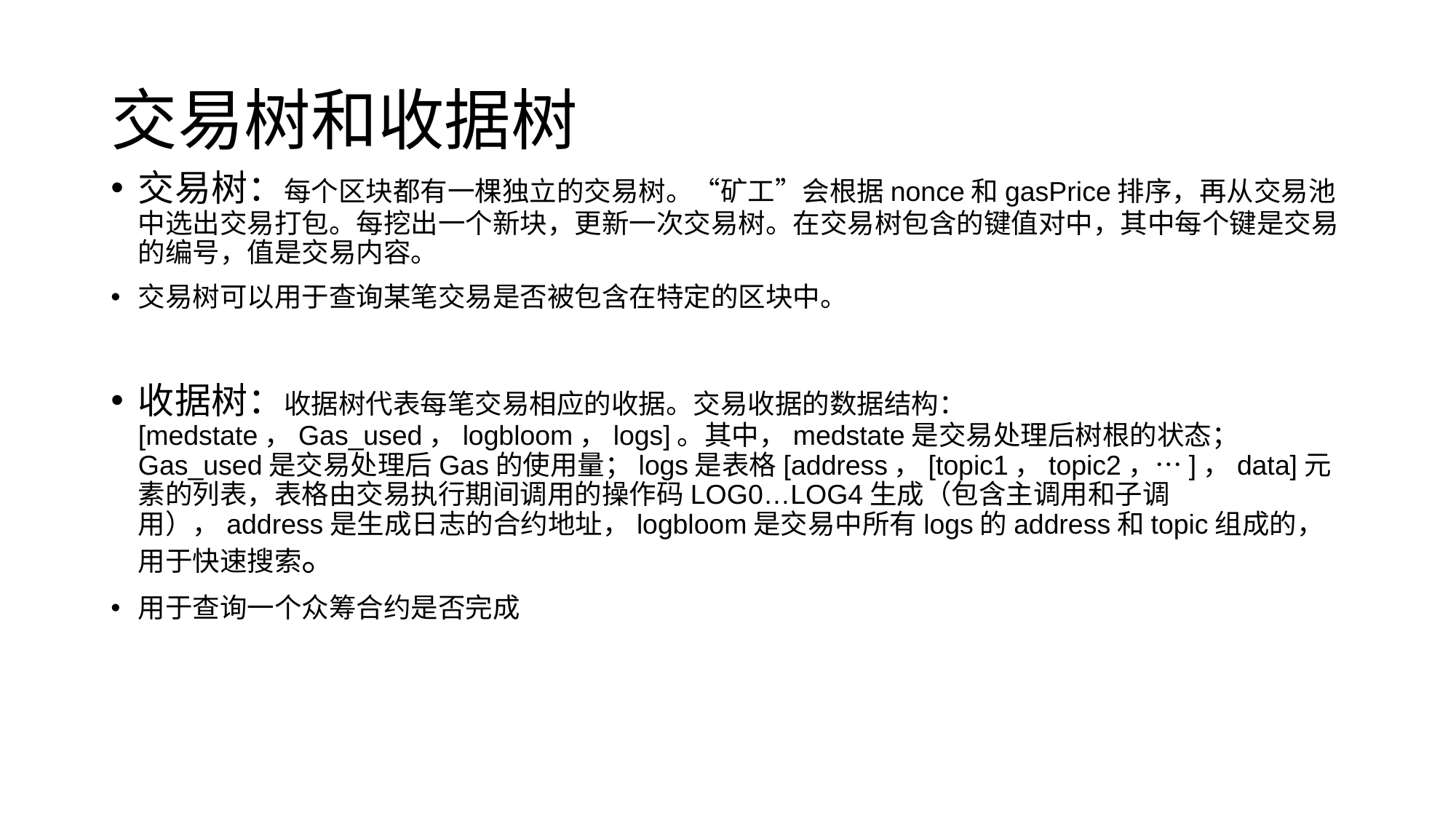

# 交易树和收据树
交易树：每个区块都有一棵独立的交易树。“矿工”会根据nonce和gasPrice排序，再从交易池中选出交易打包。每挖出一个新块，更新一次交易树。在交易树包含的键值对中，其中每个键是交易的编号，值是交易内容。
交易树可以用于查询某笔交易是否被包含在特定的区块中。

收据树：收据树代表每笔交易相应的收据。交易收据的数据结构：[medstate，Gas_used，logbloom，logs]。其中，medstate是交易处理后树根的状态；Gas_used是交易处理后Gas的使用量；logs是表格[address，[topic1，topic2，…]，data]元素的列表，表格由交易执行期间调用的操作码LOG0…LOG4生成（包含主调用和子调用），address是生成日志的合约地址，logbloom是交易中所有logs的address和topic组成的，用于快速搜索。
用于查询一个众筹合约是否完成